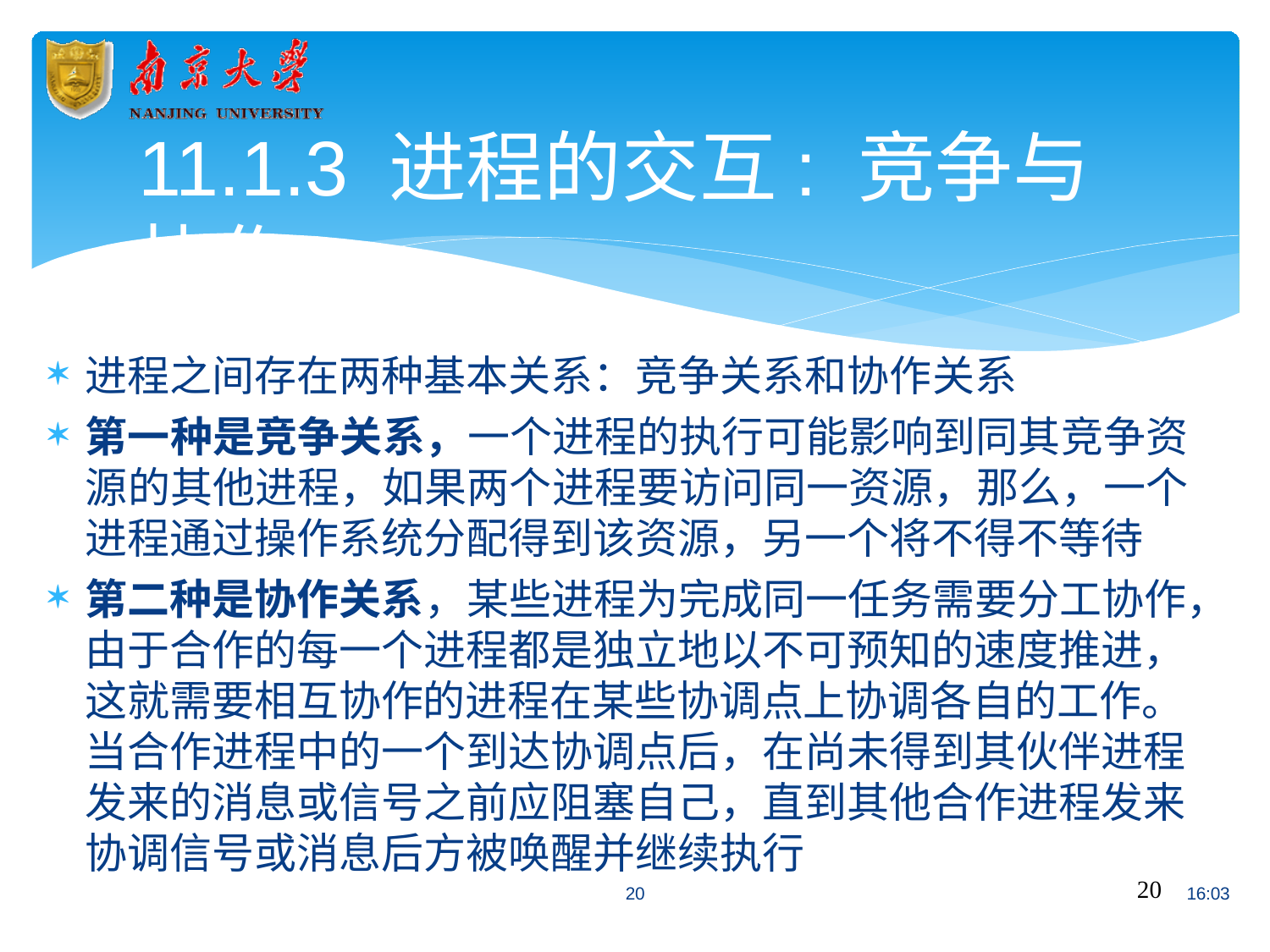

# 11.1.3 进程的交互: 竞争与协作

进程之间存在两种基本关系：竞争关系和协作关系
第一种是竞争关系，一个进程的执行可能影响到同其竞争资 源的其他进程，如果两个进程要访问同一资源，那么，一个 进程通过操作系统分配得到该资源，另一个将不得不等待
第二种是协作关系，某些进程为完成同一任务需要分工协作， 由于合作的每一个进程都是独立地以不可预知的速度推进，  这就需要相互协作的进程在某些协调点上协调各自的工作。 当合作进程中的一个到达协调点后，在尚未得到其伙伴进程 发来的消息或信号之前应阻塞自己，直到其他合作进程发来 协调信号或消息后方被唤醒并继续执行
20
20
16:03